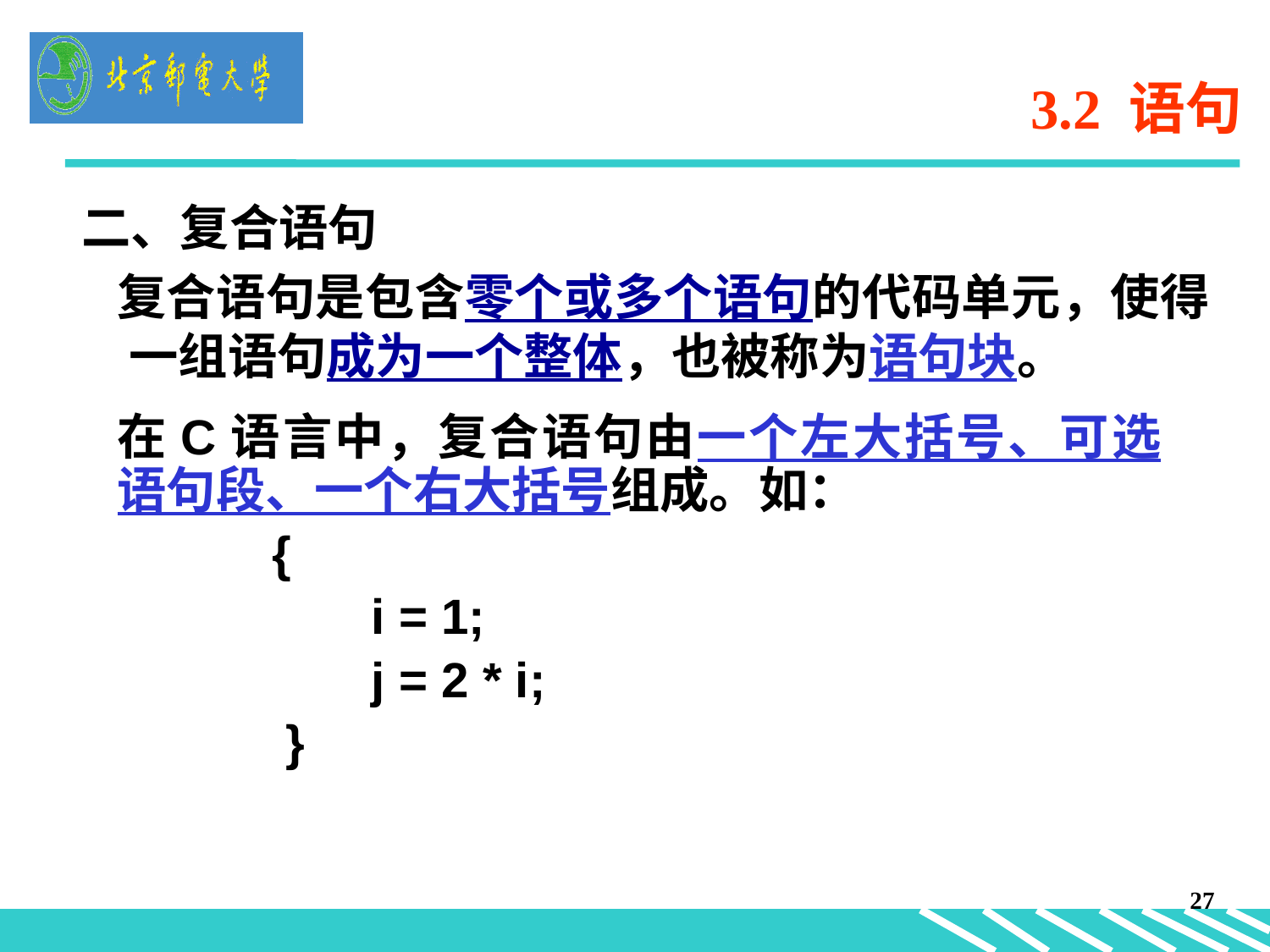

# 3.2 语句
二、复合语句
  复合语句是包含零个或多个语句的代码单元，使得一组语句成为一个整体，也被称为语句块。
在C语言中，复合语句由一个左大括号、可选语句段、一个右大括号组成。如：
	  {
		i = 1;
		j = 2 * i;
    	   }
27